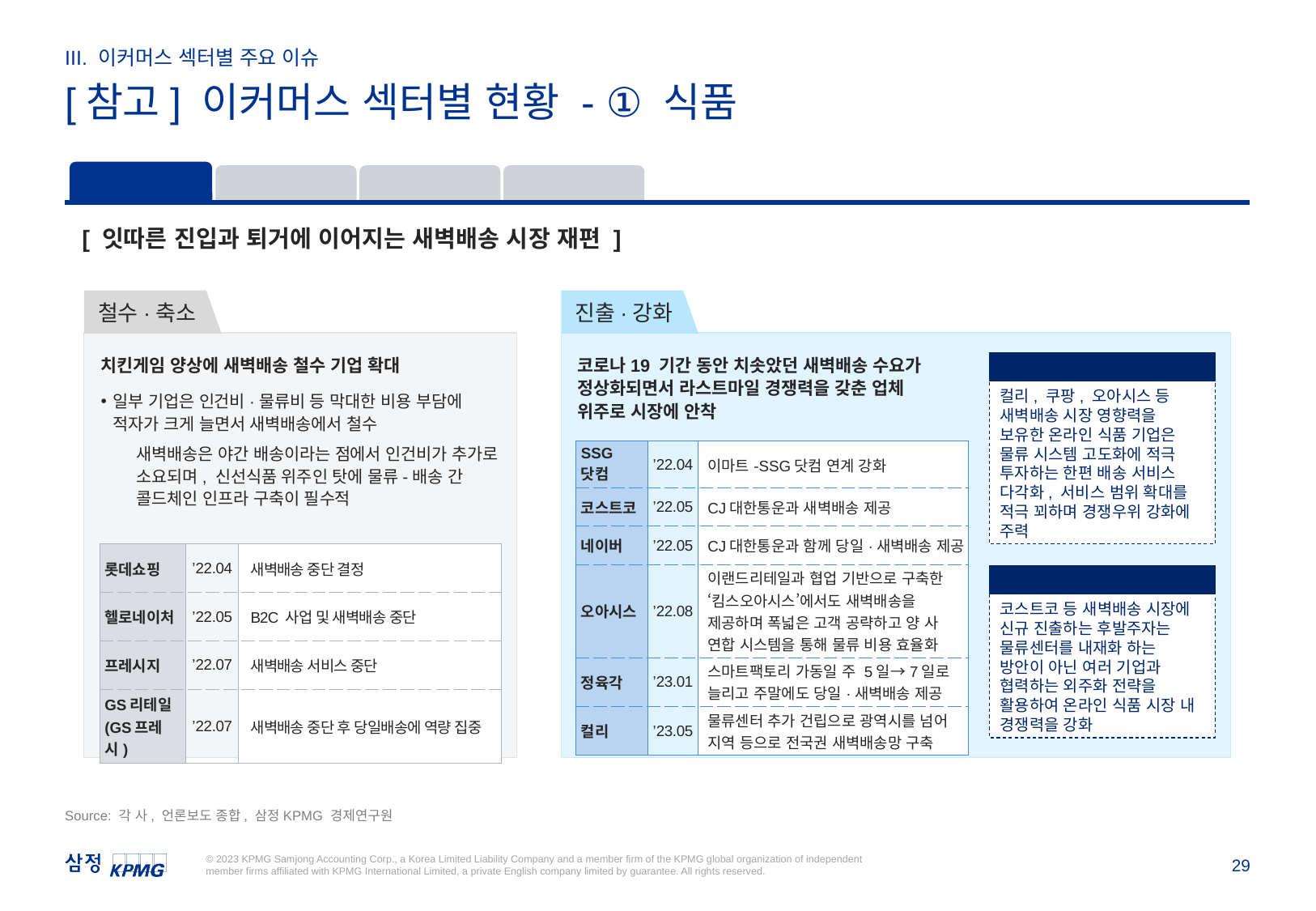

III. 이커머스 섹터별 주요 이슈
[참고] 이커머스 섹터별 현황 - ① 식품
식품
패션
딜리버리
라이프스타일
[ 잇따른 진입과 퇴거에 이어지는 새벽배송 시장 재편 ]
철수·축소
진출·강화
치킨게임 양상에 새벽배송 철수 기업 확대
일부 기업은 인건비·물류비 등 막대한 비용 부담에 적자가 크게 늘면서 새벽배송에서 철수
새벽배송은 야간 배송이라는 점에서 인건비가 추가로 소요되며, 신선식품 위주인 탓에 물류-배송 간 콜드체인 인프라 구축이 필수적
코로나19 기간 동안 치솟았던 새벽배송 수요가 정상화되면서 라스트마일 경쟁력을 갖춘 업체 위주로 시장에 안착
기존 기업
컬리, 쿠팡, 오아시스 등 새벽배송 시장 영향력을 보유한 온라인 식품 기업은 물류 시스템 고도화에 적극 투자하는 한편 배송 서비스 다각화, 서비스 범위 확대를 적극 꾀하며 경쟁우위 강화에 주력

| SSG닷컴 | ’22.04 | 이마트-SSG닷컴 연계 강화 |
| --- | --- | --- |
| 코스트코 | ’22.05 | CJ대한통운과 새벽배송 제공 |
| 네이버 | ’22.05 | CJ대한통운과 함께 당일·새벽배송 제공 |
| 오아시스 | ’22.08 | 이랜드리테일과 협업 기반으로 구축한 ‘킴스오아시스’에서도 새벽배송을 제공하며 폭넓은 고객 공략하고 양 사 연합 시스템을 통해 물류 비용 효율화 |
| 정육각 | ’23.01 | 스마트팩토리 가동일 주 5일→7일로 늘리고 주말에도 당일·새벽배송 제공 |
| 컬리 | ’23.05 | 물류센터 추가 건립으로 광역시를 넘어 지역 등으로 전국권 새벽배송망 구축 |
| 롯데쇼핑 | ’22.04 | 새벽배송 중단 결정 |
| --- | --- | --- |
| 헬로네이처 | ’22.05 | B2C 사업 및 새벽배송 중단 |
| 프레시지 | ’22.07 | 새벽배송 서비스 중단 |
| GS리테일 (GS프레시) | ’22.07 | 새벽배송 중단 후 당일배송에 역량 집중 |
후발주자
코스트코 등 새벽배송 시장에 신규 진출하는 후발주자는 물류센터를 내재화 하는 방안이 아닌 여러 기업과 협력하는 외주화 전략을 활용하여 온라인 식품 시장 내 경쟁력을 강화

Source: 각 사, 언론보도 종합, 삼정KPMG 경제연구원